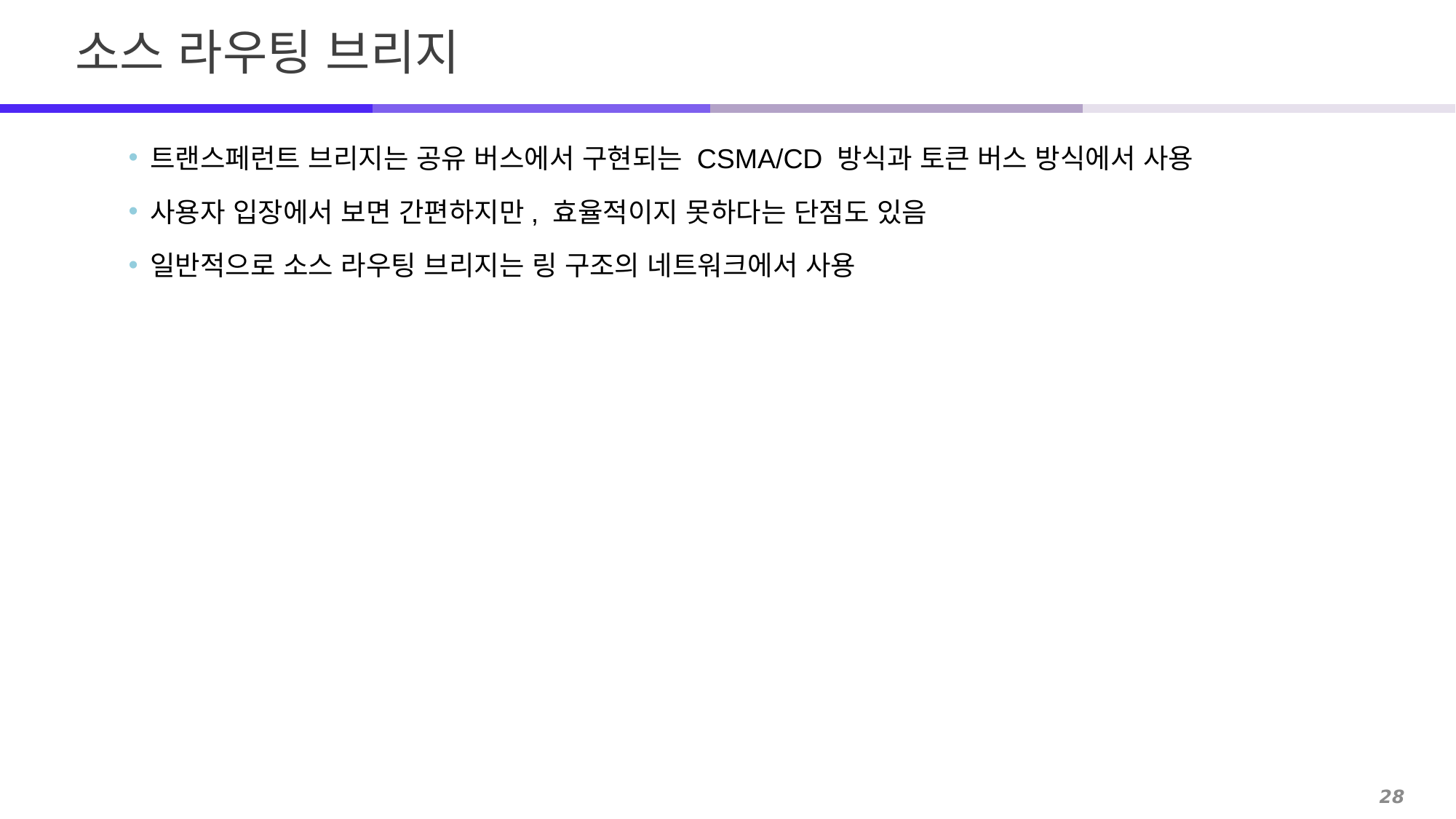

# 소스 라우팅 브리지
트랜스페런트 브리지는 공유 버스에서 구현되는 CSMA/CD 방식과 토큰 버스 방식에서 사용
사용자 입장에서 보면 간편하지만, 효율적이지 못하다는 단점도 있음
일반적으로 소스 라우팅 브리지는 링 구조의 네트워크에서 사용